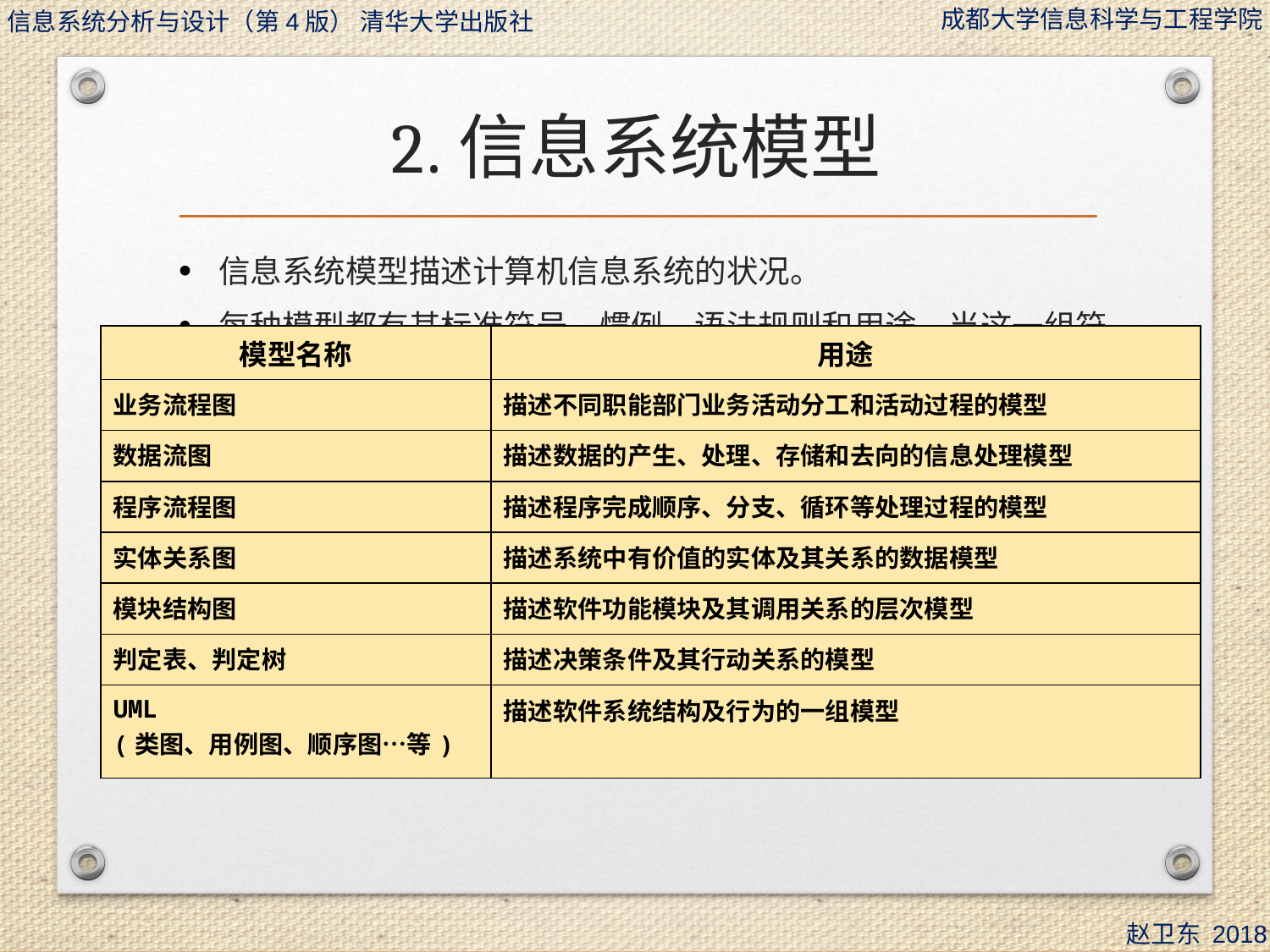

# 2.信息系统模型
信息系统模型描述计算机信息系统的状况。
每种模型都有其标准符号、惯例、语法规则和用途，当这一组符号和规则形成了一套完整严谨的表示语言，就形成建模语言。
因为信息系统是为管理服务的，因此有些模型在管理系统和信息系统中通用，如流程图、状态图 、决策树/决策表等。
| 模型名称 | 用途 |
| --- | --- |
| 业务流程图 | 描述不同职能部门业务活动分工和活动过程的模型 |
| 数据流图 | 描述数据的产生、处理、存储和去向的信息处理模型 |
| 程序流程图 | 描述程序完成顺序、分支、循环等处理过程的模型 |
| 实体关系图 | 描述系统中有价值的实体及其关系的数据模型 |
| 模块结构图 | 描述软件功能模块及其调用关系的层次模型 |
| 判定表、判定树 | 描述决策条件及其行动关系的模型 |
| UML (类图、用例图、顺序图…等) | 描述软件系统结构及行为的一组模型 |